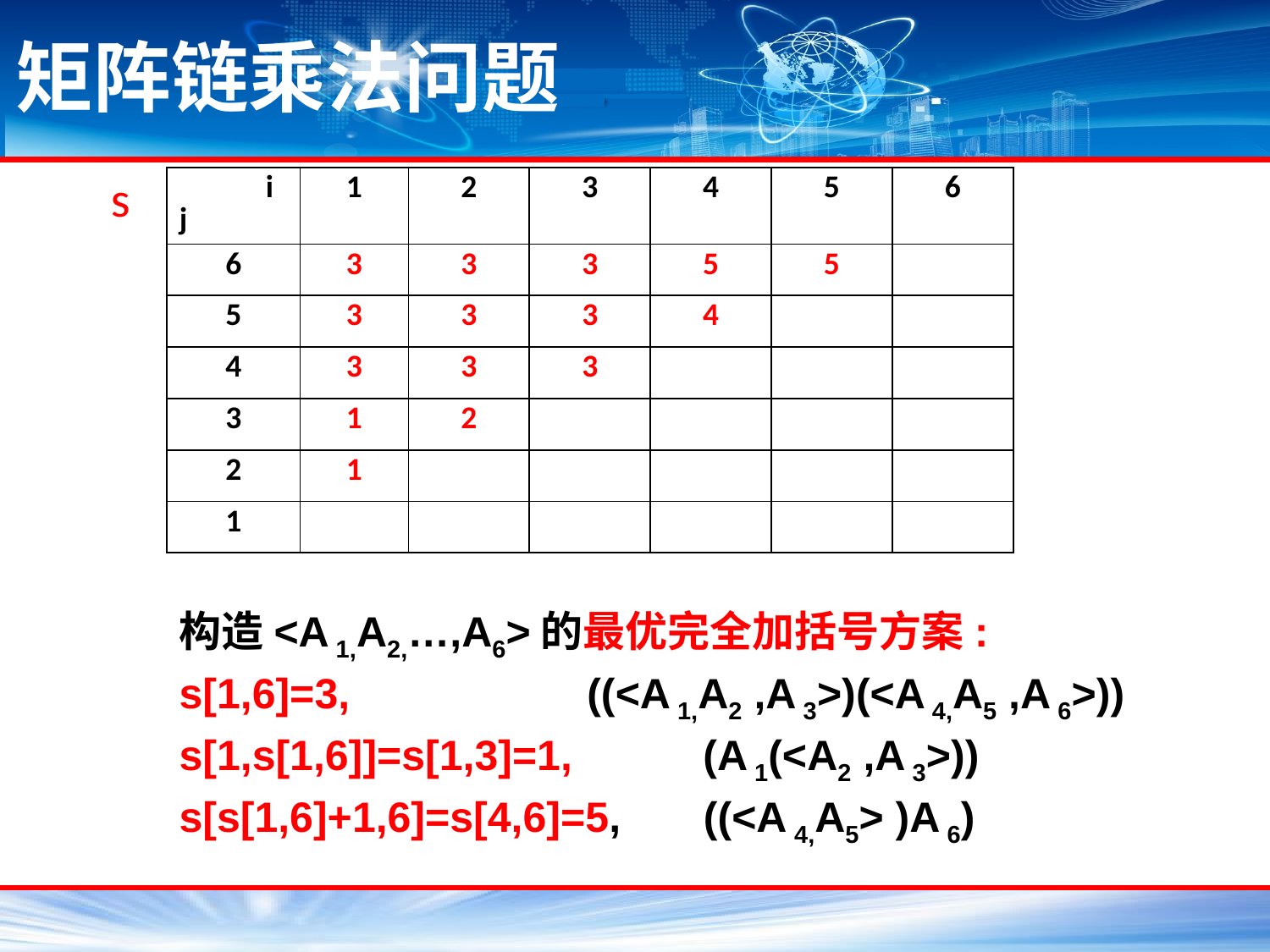

# 矩阵链乘法问题

s
| i j | 1 | 2 | 3 | 4 | 5 | 6 |
| --- | --- | --- | --- | --- | --- | --- |
| 6 | 3 | 3 | 3 | 5 | 5 |  |
| 5 | 3 | 3 | 3 | 4 |  |  |
| 4 | 3 | 3 | 3 |  |  |  |
| 3 | 1 | 2 |  |  |  |  |
| 2 | 1 |  |  |  |  |  |
| 1 |  |  |  |  |  |  |
构造<A 1,A2,…,A6>的最优完全加括号方案:
s[1,6]=3,                    ((<A 1,A2 ,A 3>)(<A 4,A5 ,A 6>))
s[1,s[1,6]]=s[1,3]=1,           (A 1(<A2 ,A 3>))
s[s[1,6]+1,6]=s[4,6]=5,       ((<A 4,A5> )A 6)